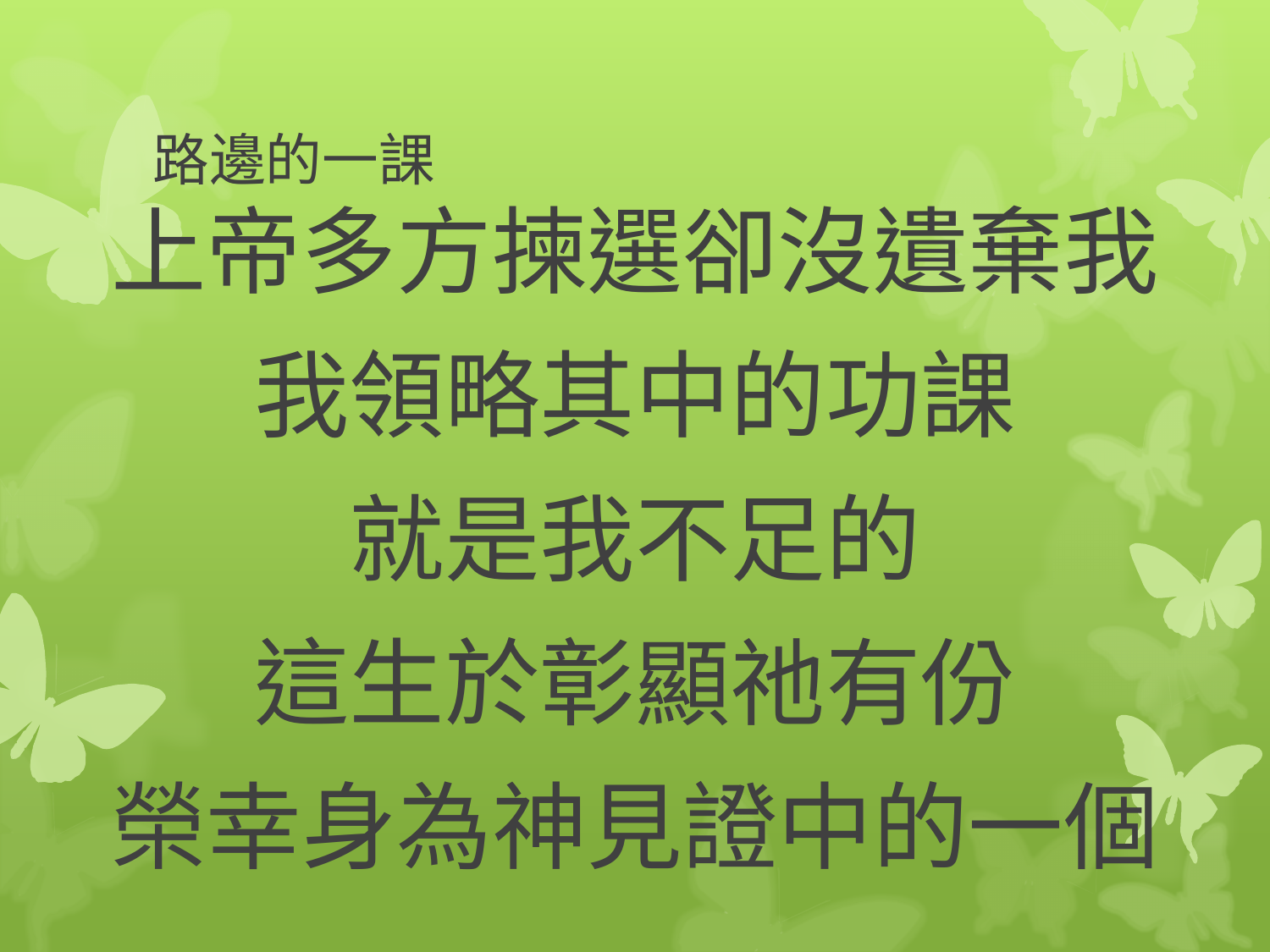

# 路邊的一課
上帝多方揀選卻沒遺棄我
我領略其中的功課
就是我不足的
這生於彰顯祂有份
榮幸身為神見證中的一個